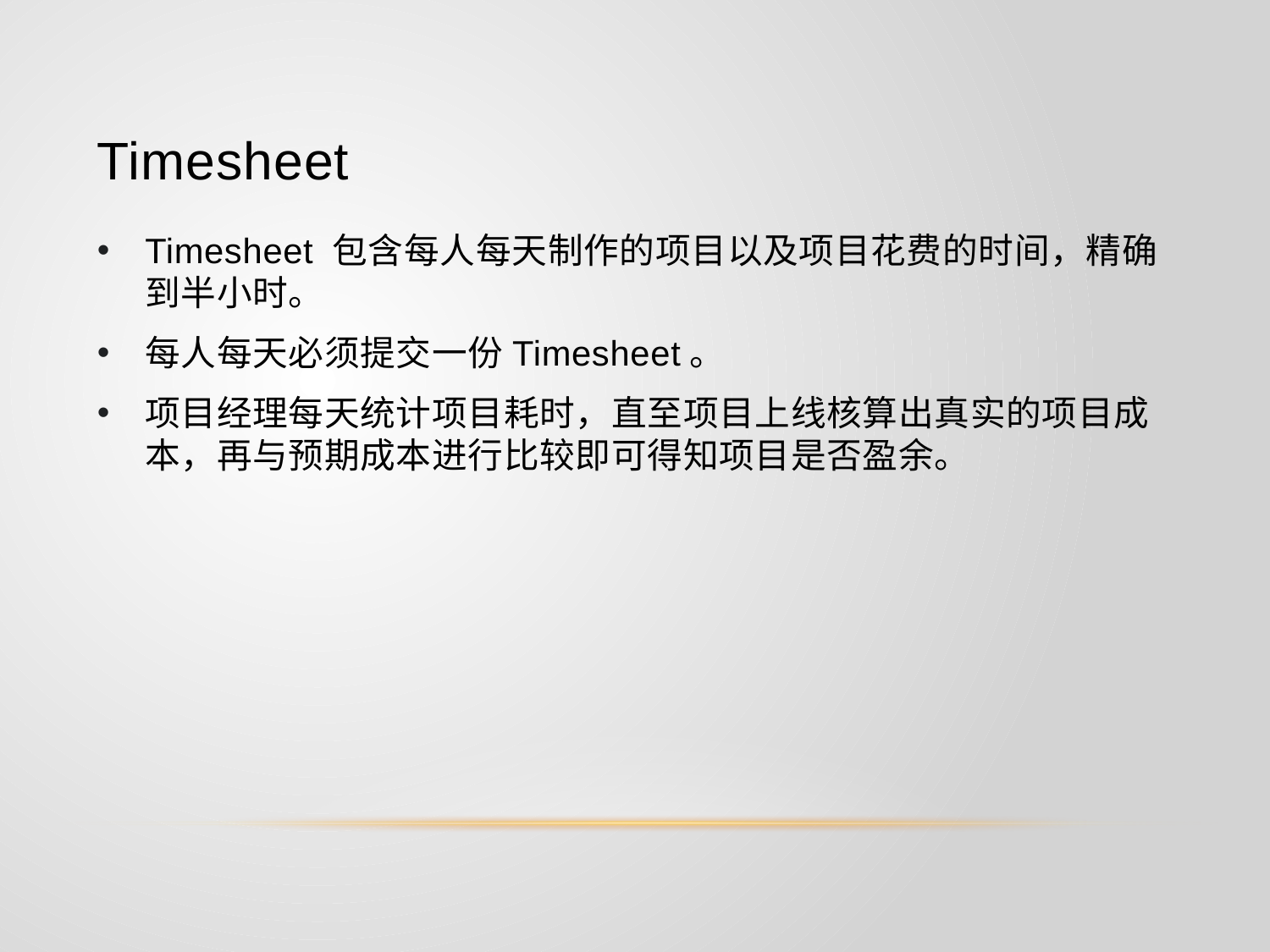

# Timesheet
Timesheet 包含每人每天制作的项目以及项目花费的时间，精确到半小时。
每人每天必须提交一份Timesheet。
项目经理每天统计项目耗时，直至项目上线核算出真实的项目成本，再与预期成本进行比较即可得知项目是否盈余。